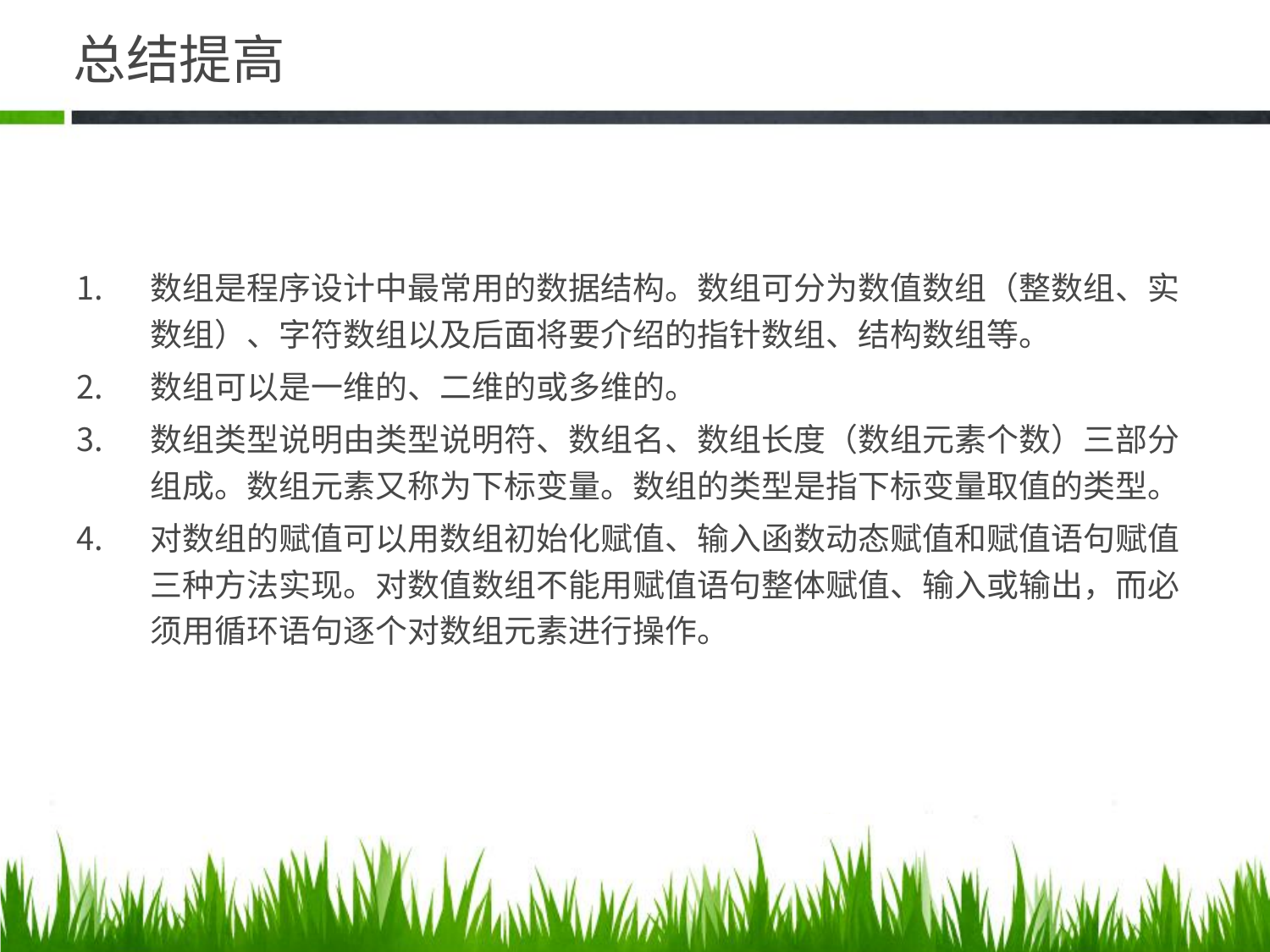

# 总结提高
数组是程序设计中最常用的数据结构。数组可分为数值数组（整数组、实数组）、字符数组以及后面将要介绍的指针数组、结构数组等。
数组可以是一维的、二维的或多维的。
数组类型说明由类型说明符、数组名、数组长度（数组元素个数）三部分组成。数组元素又称为下标变量。数组的类型是指下标变量取值的类型。
对数组的赋值可以用数组初始化赋值、输入函数动态赋值和赋值语句赋值三种方法实现。对数值数组不能用赋值语句整体赋值、输入或输出，而必须用循环语句逐个对数组元素进行操作。